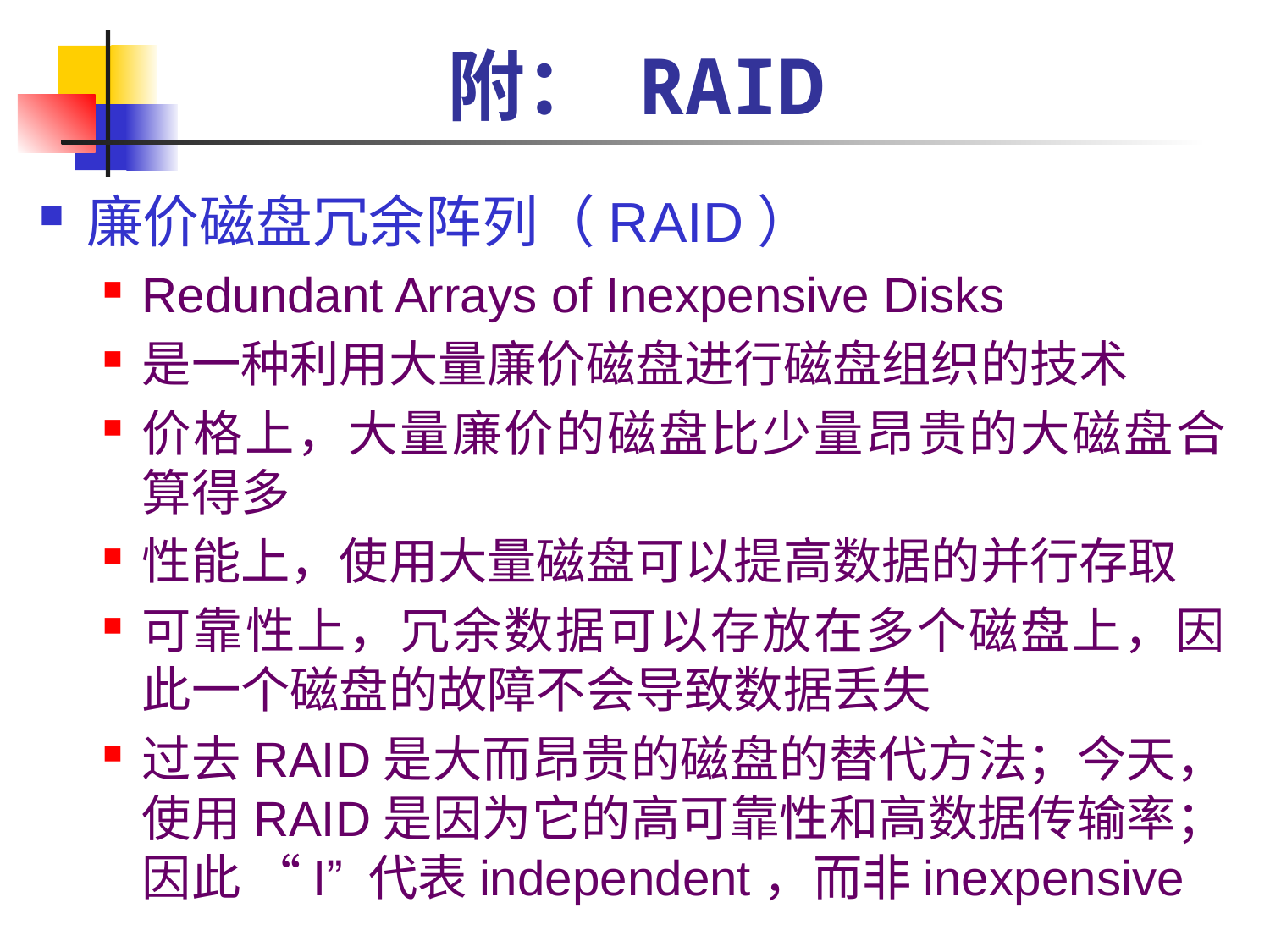

# 附： RAID
廉价磁盘冗余阵列（RAID）
Redundant Arrays of Inexpensive Disks
是一种利用大量廉价磁盘进行磁盘组织的技术
价格上，大量廉价的磁盘比少量昂贵的大磁盘合算得多
性能上，使用大量磁盘可以提高数据的并行存取
可靠性上，冗余数据可以存放在多个磁盘上，因此一个磁盘的故障不会导致数据丢失
过去RAID是大而昂贵的磁盘的替代方法；今天，使用RAID是因为它的高可靠性和高数据传输率；因此 “I” 代表independent，而非inexpensive